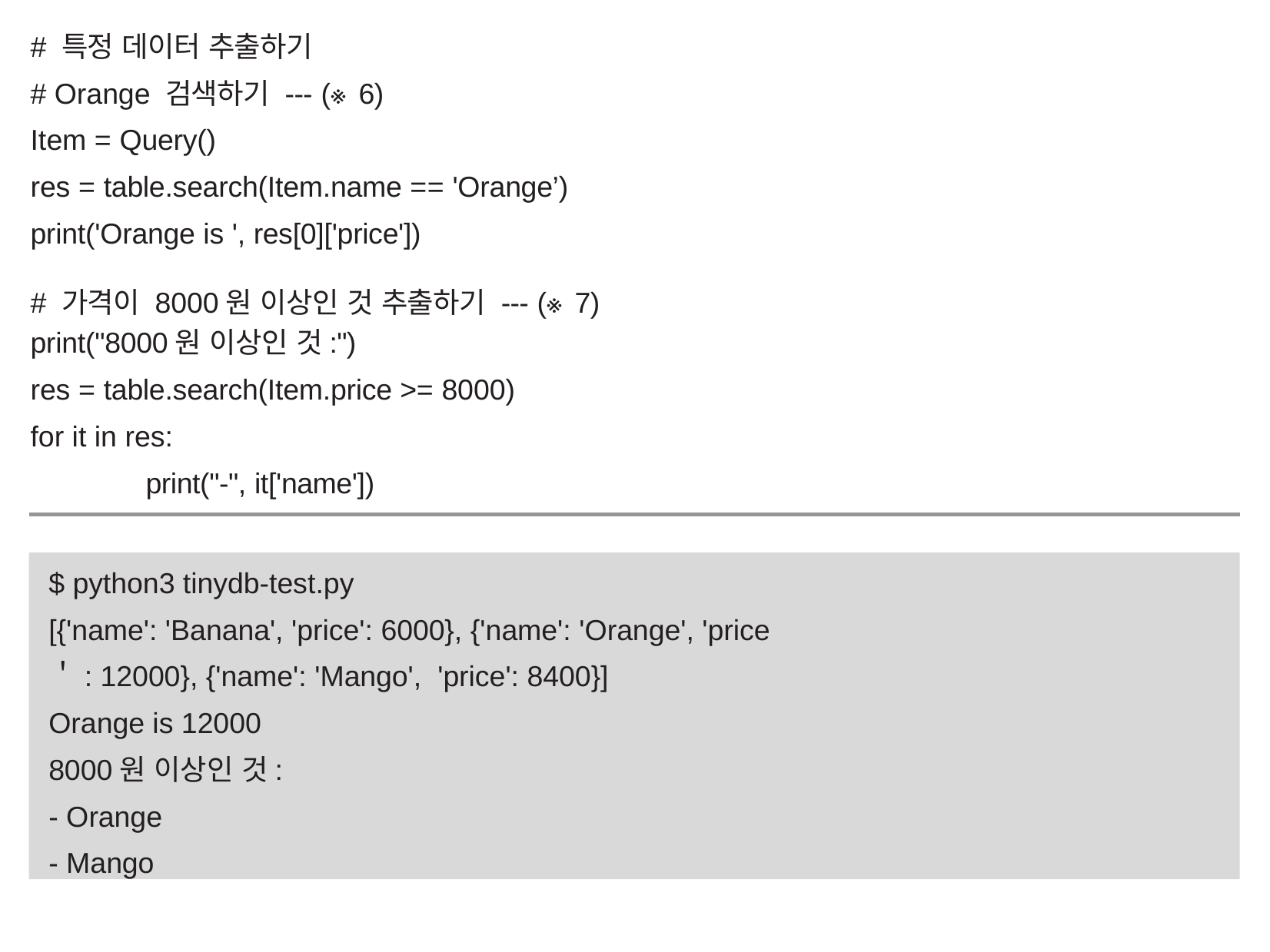

# 특정 데이터 추출하기
# Orange 검색하기 --- (※6)
Item = Query()
res = table.search(Item.name == 'Orange’)
print('Orange is ', res[0]['price'])

# 가격이 8000원 이상인 것 추출하기 --- (※7)
print("8000원 이상인 것:")
res = table.search(Item.price >= 8000)
for it in res:
	print("-", it['name'])

$ python3 tinydb-test.py
[{'name': 'Banana', 'price': 6000}, {'name': 'Orange', 'price＇: 12000}, {'name': 'Mango',  'price': 8400}]
Orange is 12000
8000원 이상인 것:
- Orange
- Mango